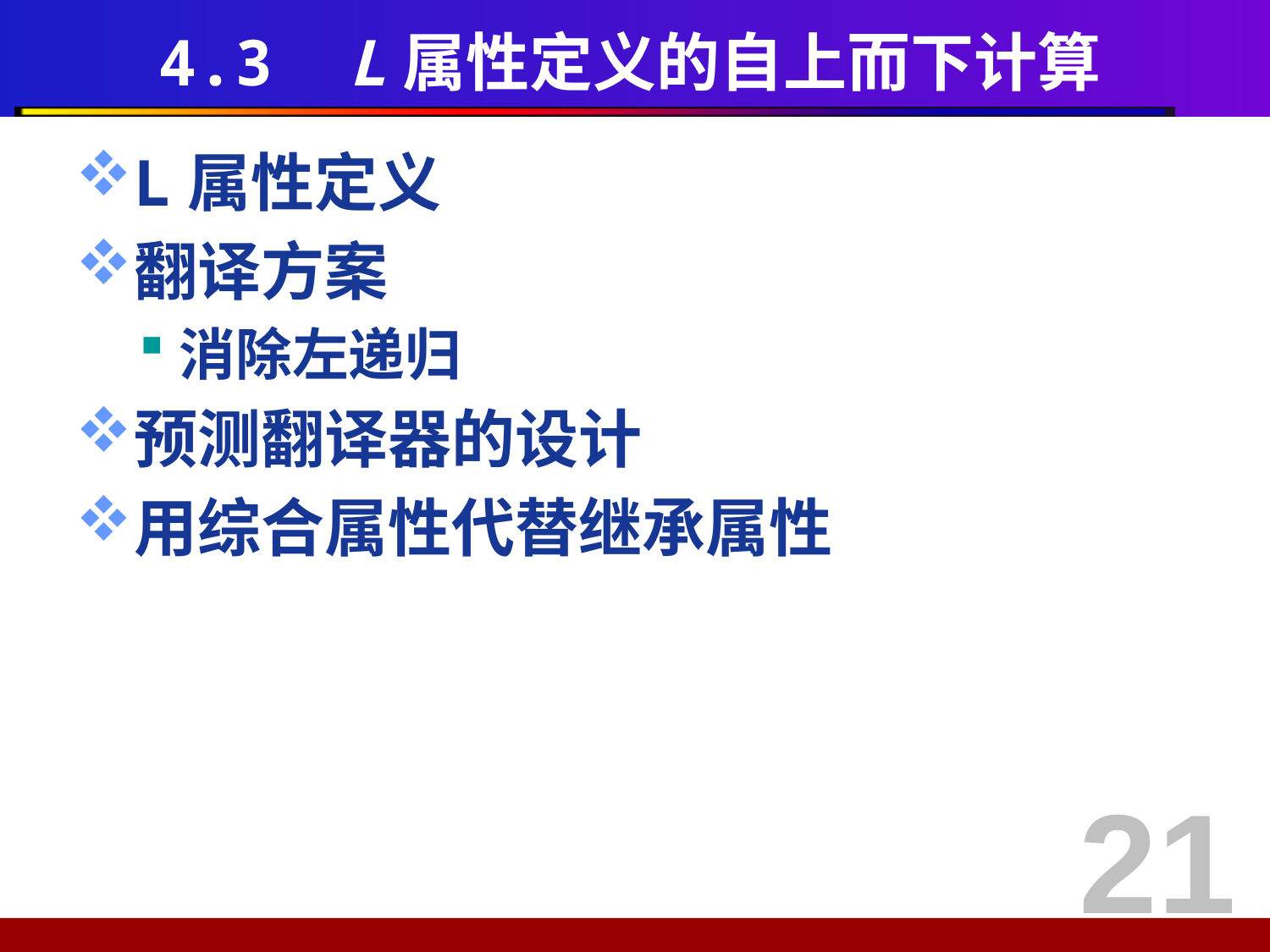

# 4.3  L属性定义的自上而下计算
L属性定义
翻译方案
消除左递归
预测翻译器的设计
用综合属性代替继承属性
21